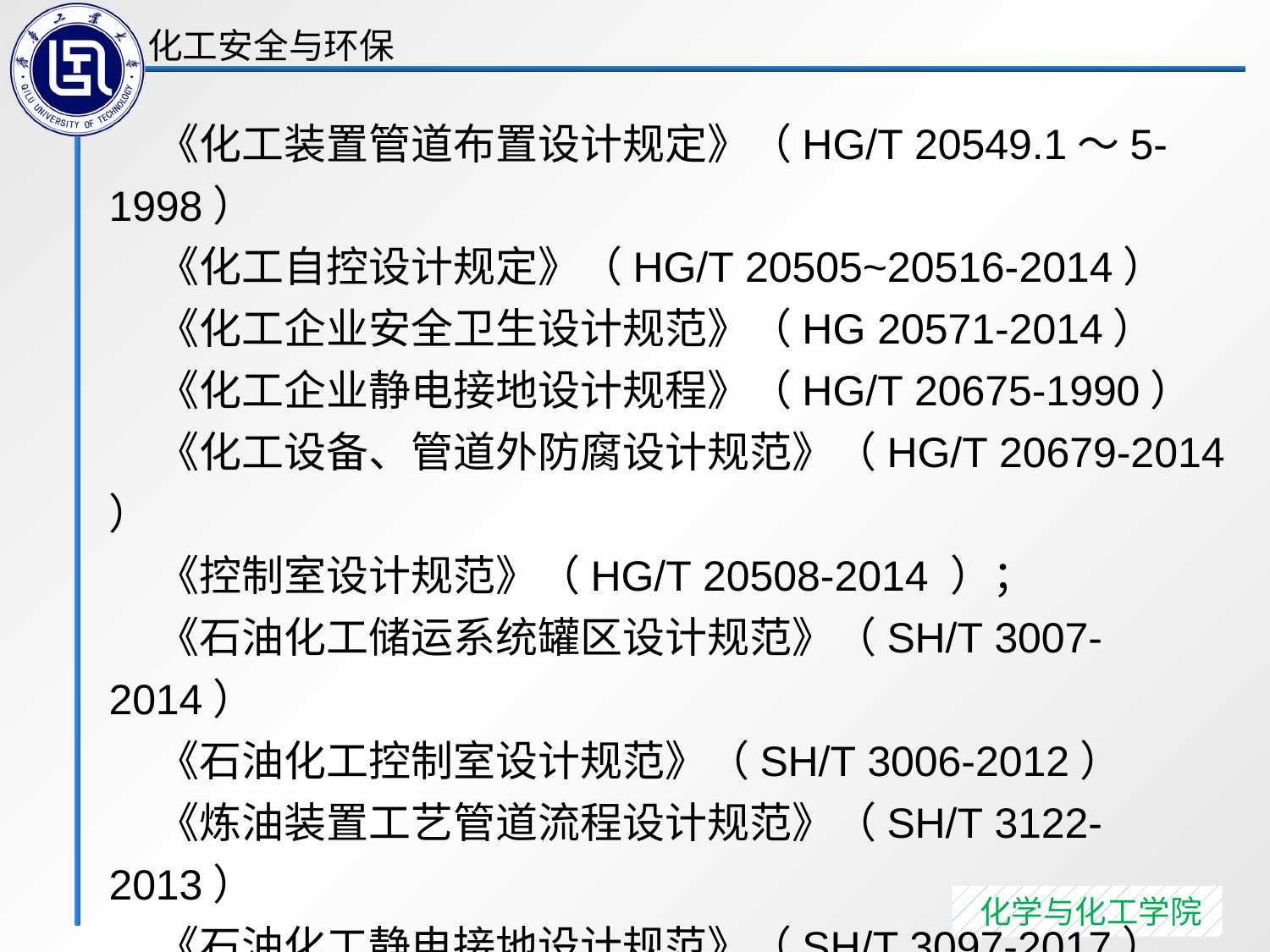

《化工装置管道布置设计规定》（HG/T 20549.1～5-1998）
    《化工自控设计规定》（HG/T 20505~20516-2014）
    《化工企业安全卫生设计规范》（HG 20571-2014）
    《化工企业静电接地设计规程》（HG/T 20675-1990）
    《化工设备、管道外防腐设计规范》（HG/T 20679-2014 ）
    《控制室设计规范》（HG/T 20508-2014 ）；
    《石油化工储运系统罐区设计规范》（SH/T 3007-2014）
    《石油化工控制室设计规范》（SH/T 3006-2012）
    《炼油装置工艺管道流程设计规范》（SH/T 3122-2013）
    《石油化工静电接地设计规范》（SH/T 3097-2017）
    《石油化工金属管道布置设计规范》（SH 3012-2011 ）
    《石油化工仪表系统防雷设计规范》（SH/T 3164-2021）